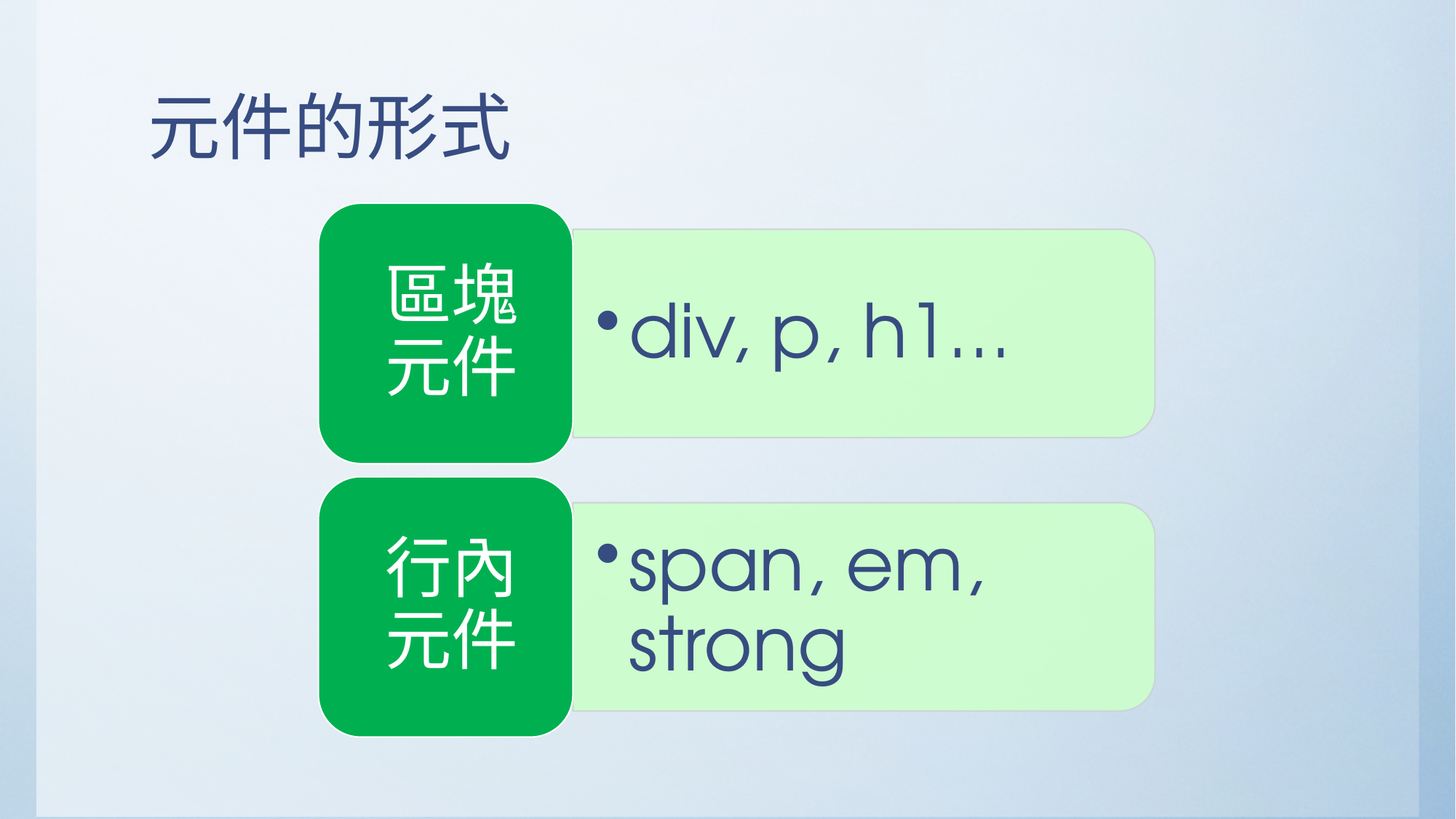

# 元件的形式
div, p, h1…
區塊元件
span, em, strong
行內元件